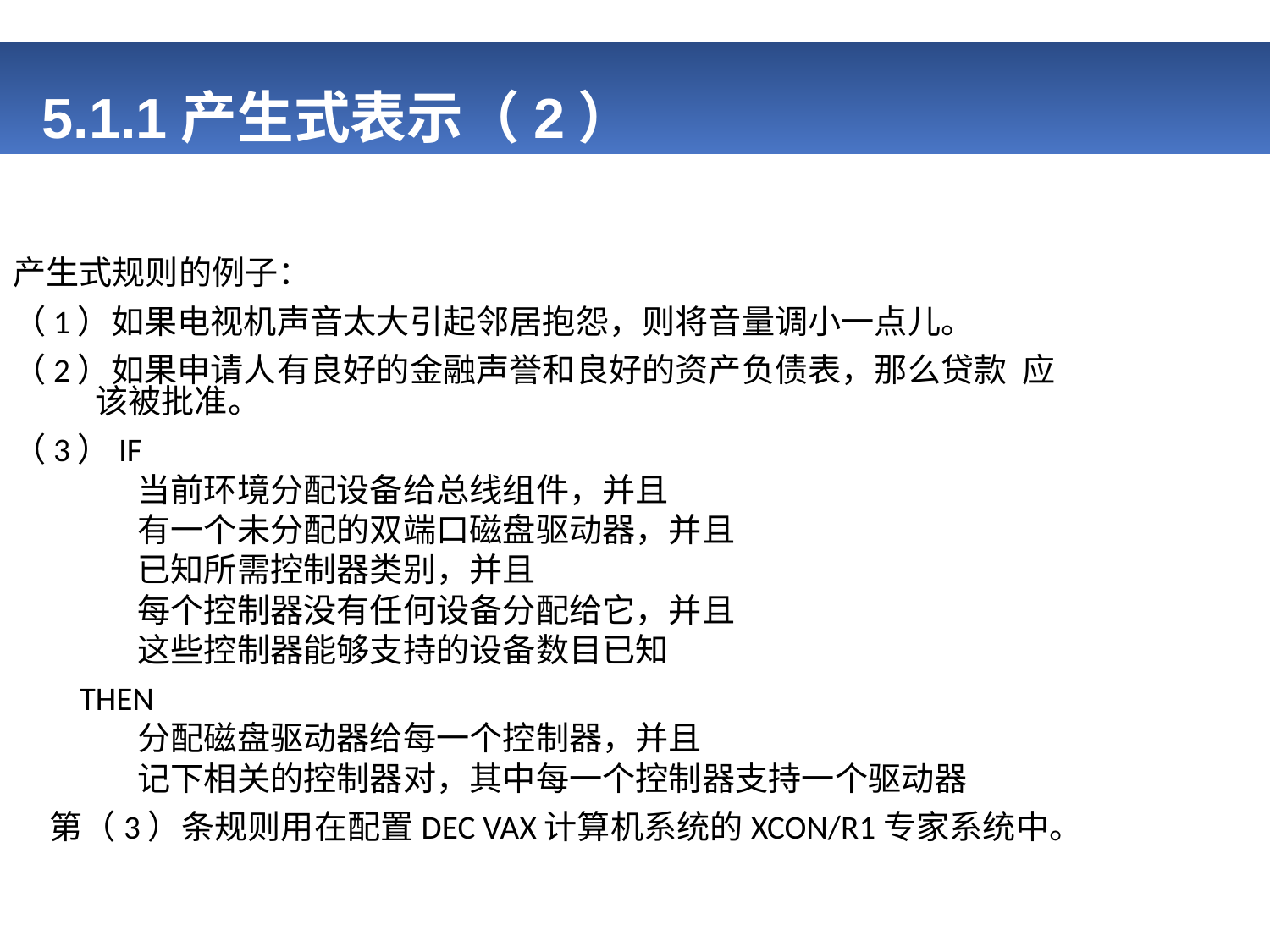

# 5.1.1产生式表示（2）
产生式规则的例子：
（1）如果电视机声音太大引起邻居抱怨，则将音量调小一点儿。
（2）如果申请人有良好的金融声誉和良好的资产负债表，那么贷款  应该被批准。
（3）IF
当前环境分配设备给总线组件，并且
有一个未分配的双端口磁盘驱动器，并且
已知所需控制器类别，并且
每个控制器没有任何设备分配给它，并且
这些控制器能够支持的设备数目已知
         THEN
分配磁盘驱动器给每一个控制器，并且
记下相关的控制器对，其中每一个控制器支持一个驱动器
    第（3）条规则用在配置DEC VAX计算机系统的XCON/R1专家系统中。

7